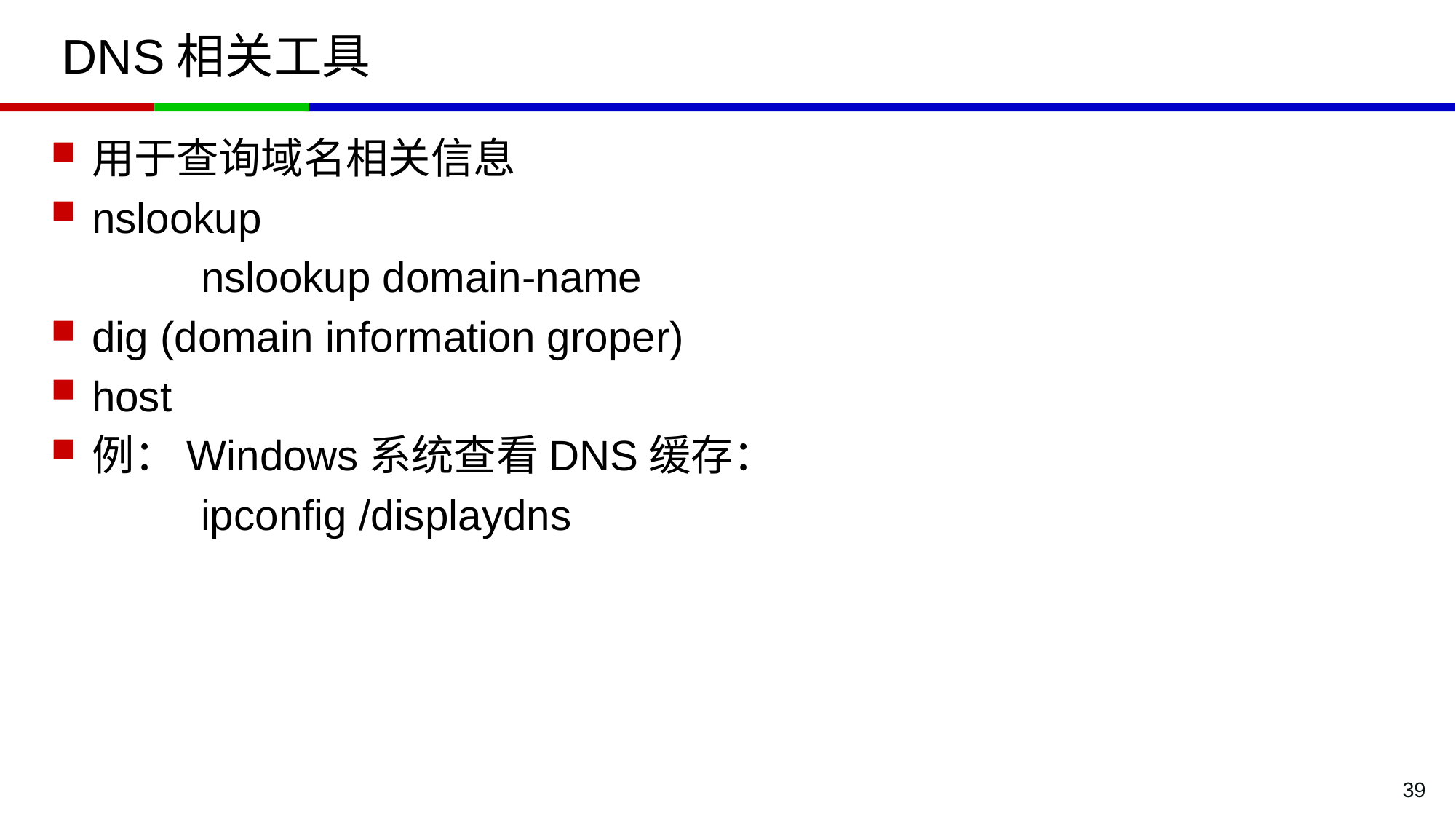

# DNS相关工具
用于查询域名相关信息
nslookup
		nslookup domain-name
dig (domain information groper)
host
例：Windows系统查看DNS缓存：
		ipconfig /displaydns

39